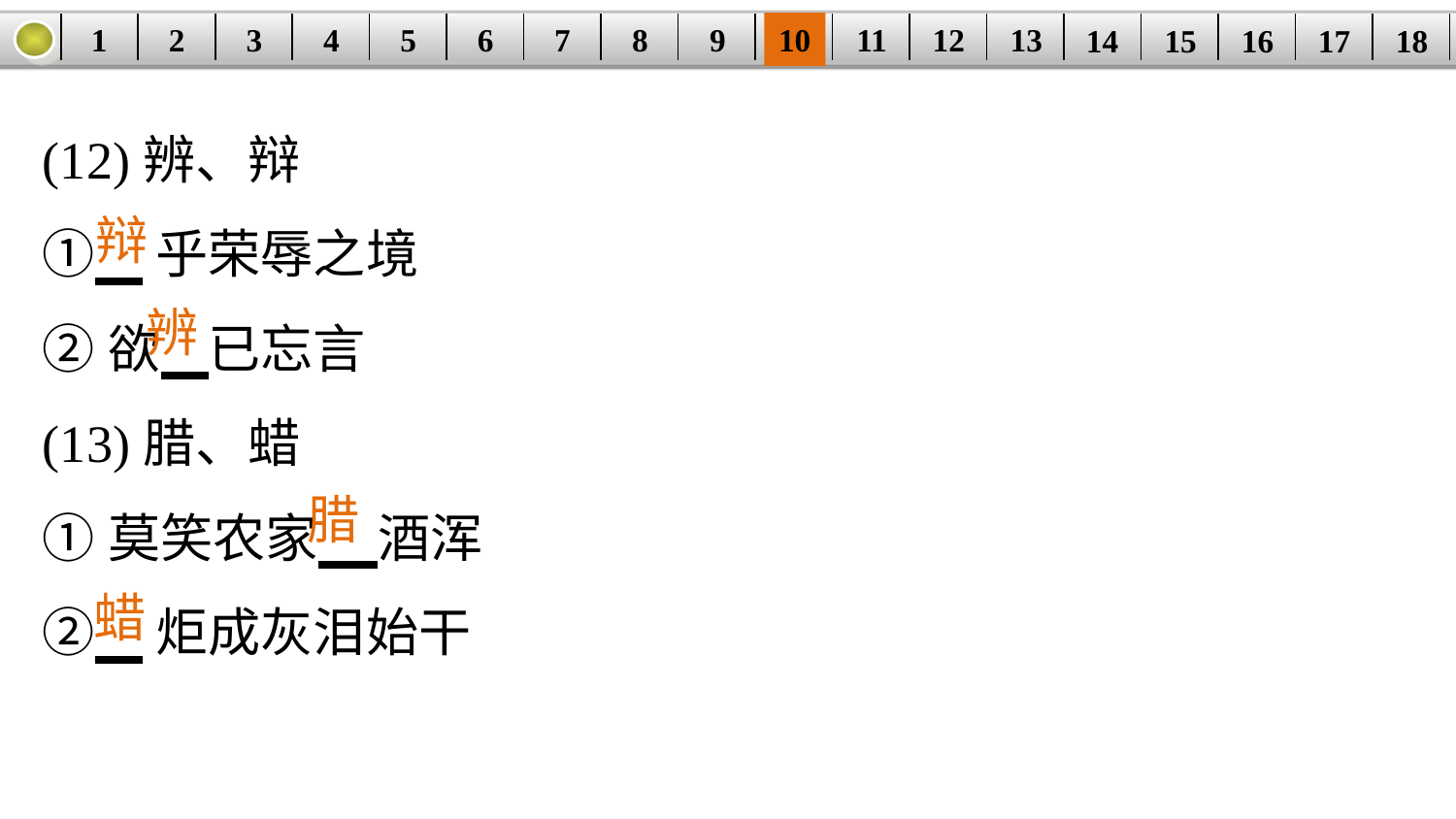

1
2
3
4
5
6
7
8
9
10
11
12
13
14
15
16
17
18
|  |  |  |  |  |  |  |  |  |  |  |  |  |  |  |  |  |  |
| --- | --- | --- | --- | --- | --- | --- | --- | --- | --- | --- | --- | --- | --- | --- | --- | --- | --- |

(12)辨、辩
①    乎荣辱之境
②欲    已忘言
(13)腊、蜡
①莫笑农家     酒浑
②    炬成灰泪始干
辩
辨
腊
蜡